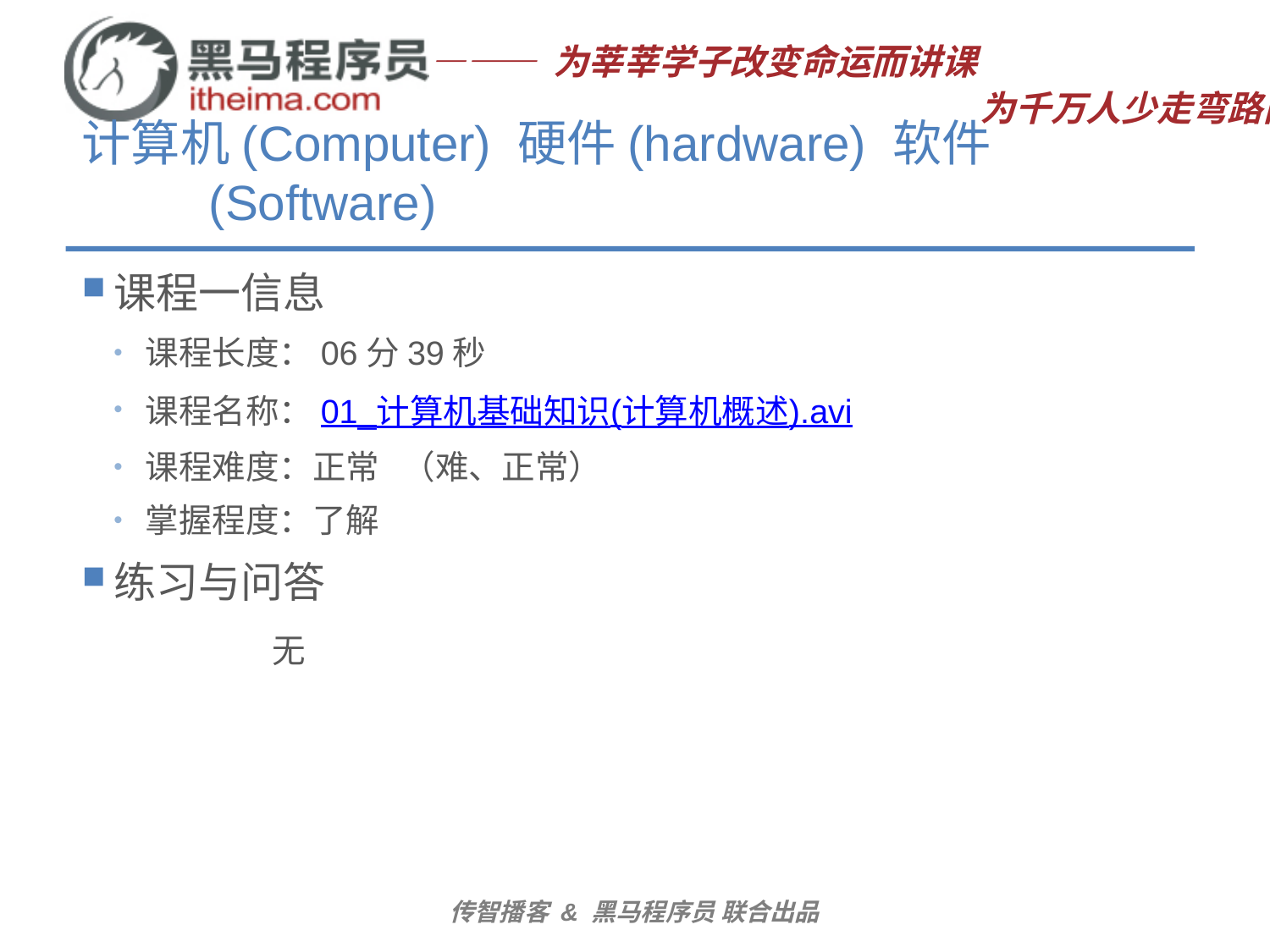

# 计算机(Computer) 硬件(hardware) 软件(Software)
课程一信息
课程长度：06分39秒
课程名称：01_计算机基础知识(计算机概述).avi
课程难度：正常   （难、正常）
掌握程度：了解
练习与问答
	无